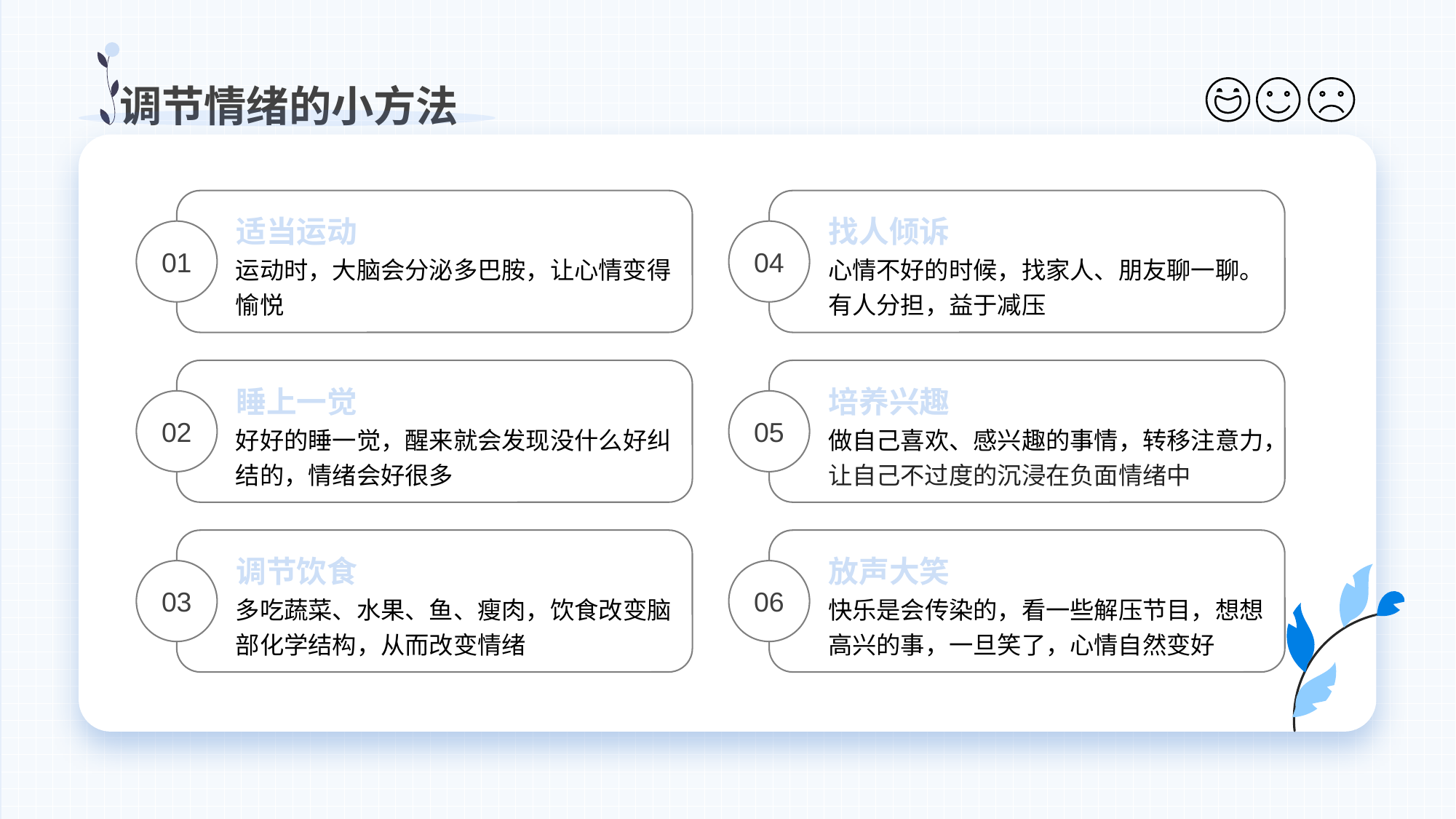

调节情绪的小方法

适当运动
01
运动时，大脑会分泌多巴胺，让心情变得愉悦

找人倾诉
04
心情不好的时候，找家人、朋友聊一聊。有人分担，益于减压

睡上一觉
02
好好的睡一觉，醒来就会发现没什么好纠结的，情绪会好很多

培养兴趣
05
做自己喜欢、感兴趣的事情，转移注意力，让自己不过度的沉浸在负面情绪中

调节饮食
03
多吃蔬菜、水果、鱼、瘦肉，饮食改变脑部化学结构，从而改变情绪

放声大笑
06
快乐是会传染的，看一些解压节目，想想高兴的事，一旦笑了，心情自然变好